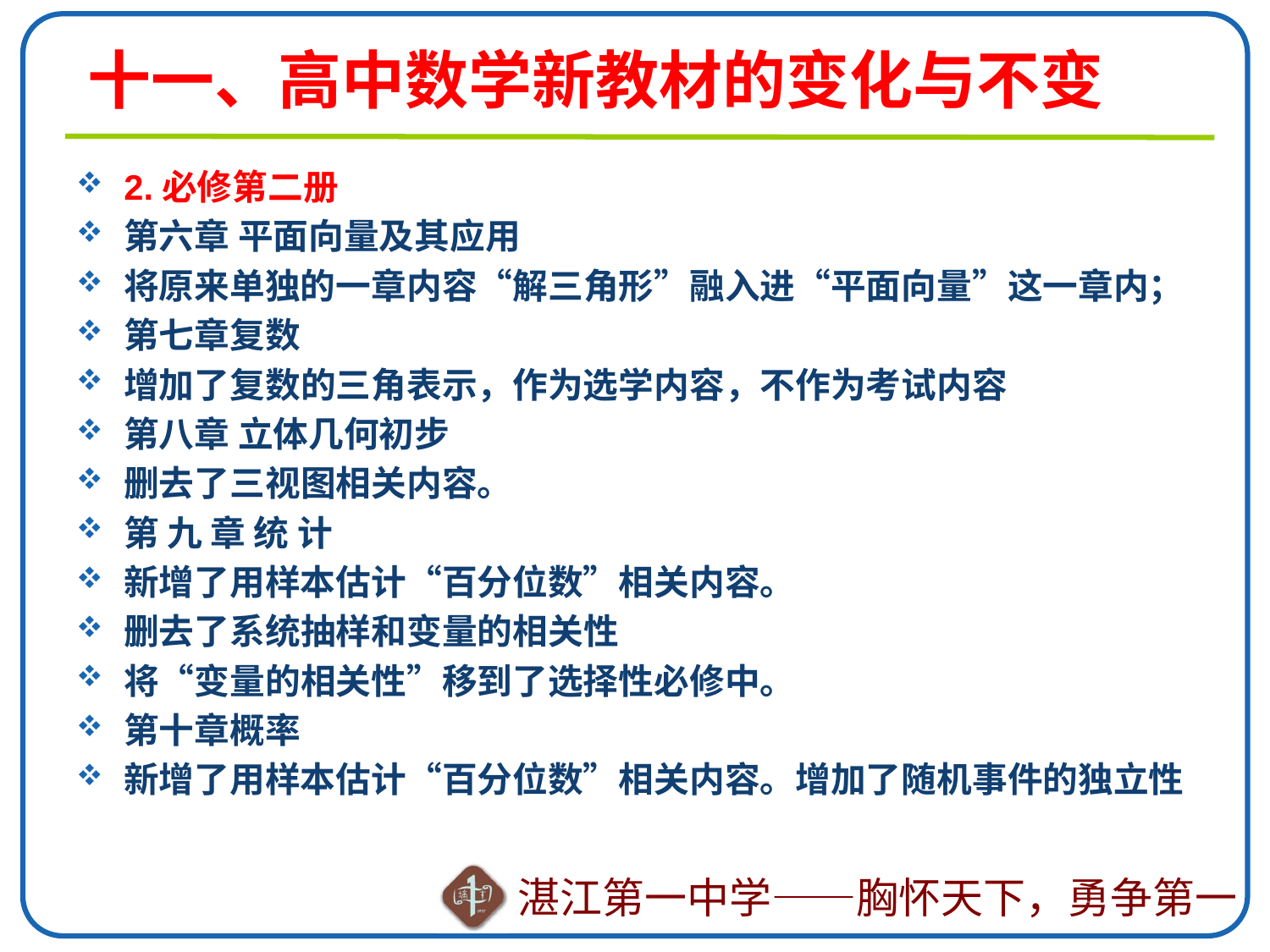

# 十一、高中数学新教材的变化与不变
2.必修第二册
第六章 平面向量及其应用
将原来单独的一章内容“解三角形”融入进“平面向量”这一章内；
第七章复数
增加了复数的三角表示，作为选学内容，不作为考试内容
第八章 立体几何初步
删去了三视图相关内容。
第 九 章 统 计
新增了用样本估计“百分位数”相关内容。
删去了系统抽样和变量的相关性
将“变量的相关性”移到了选择性必修中。
第十章概率
新增了用样本估计“百分位数”相关内容。增加了随机事件的独立性

43